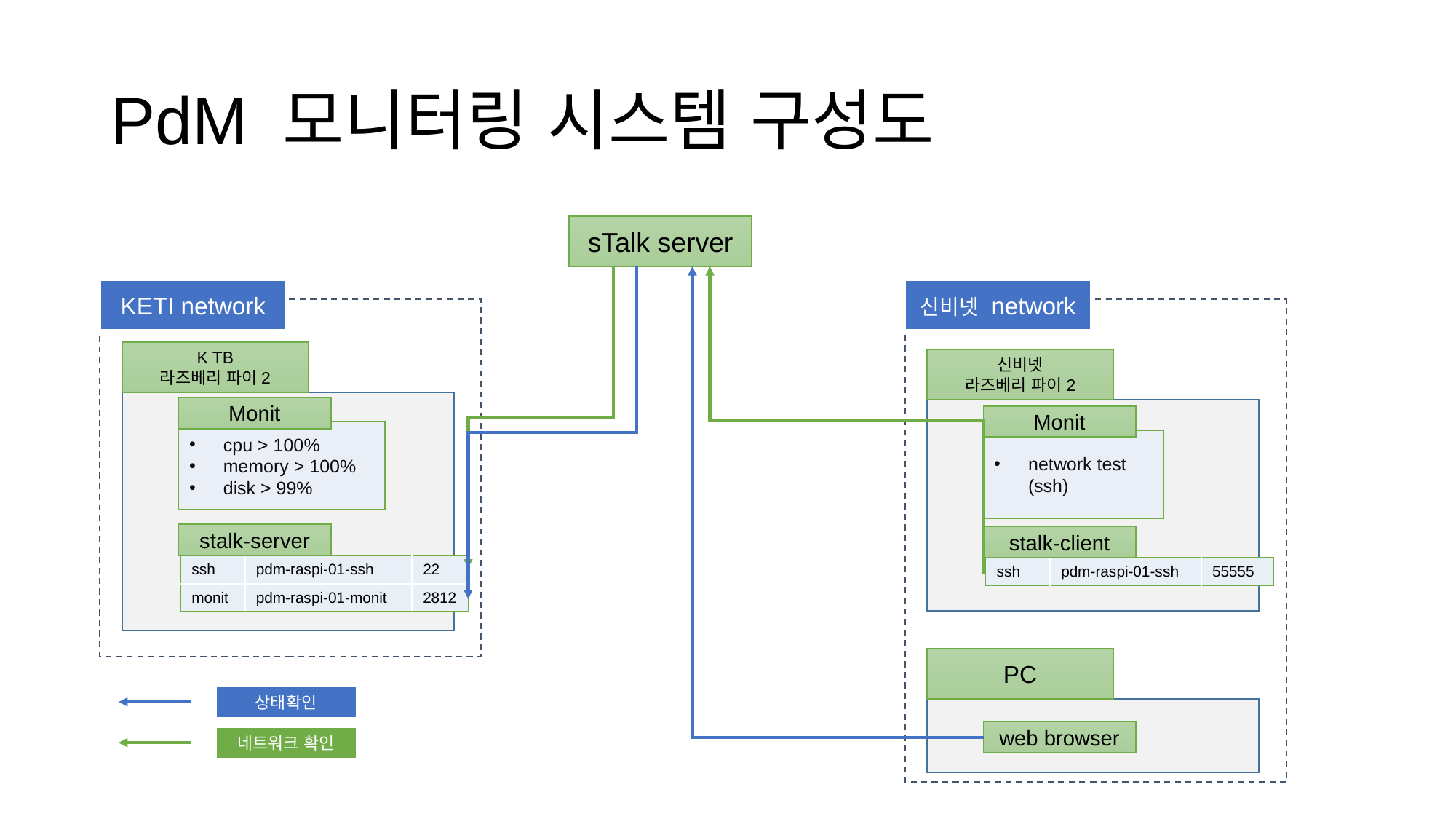

# PdM 모니터링 시스템 구성도
sTalk server
신비넷 network
KETI network

K TB
라즈베리 파이2
신비넷
라즈베리 파이2

Monit

Monit
cpu > 100%
memory > 100%
disk > 99%
network test (ssh)
stalk-server
stalk-client
| ssh | pdm-raspi-01-ssh | 22 |
| --- | --- | --- |
| monit | pdm-raspi-01-monit | 2812 |
| ssh | pdm-raspi-01-ssh | 55555 |
| --- | --- | --- |
PC
상태확인

web browser
네트워크 확인